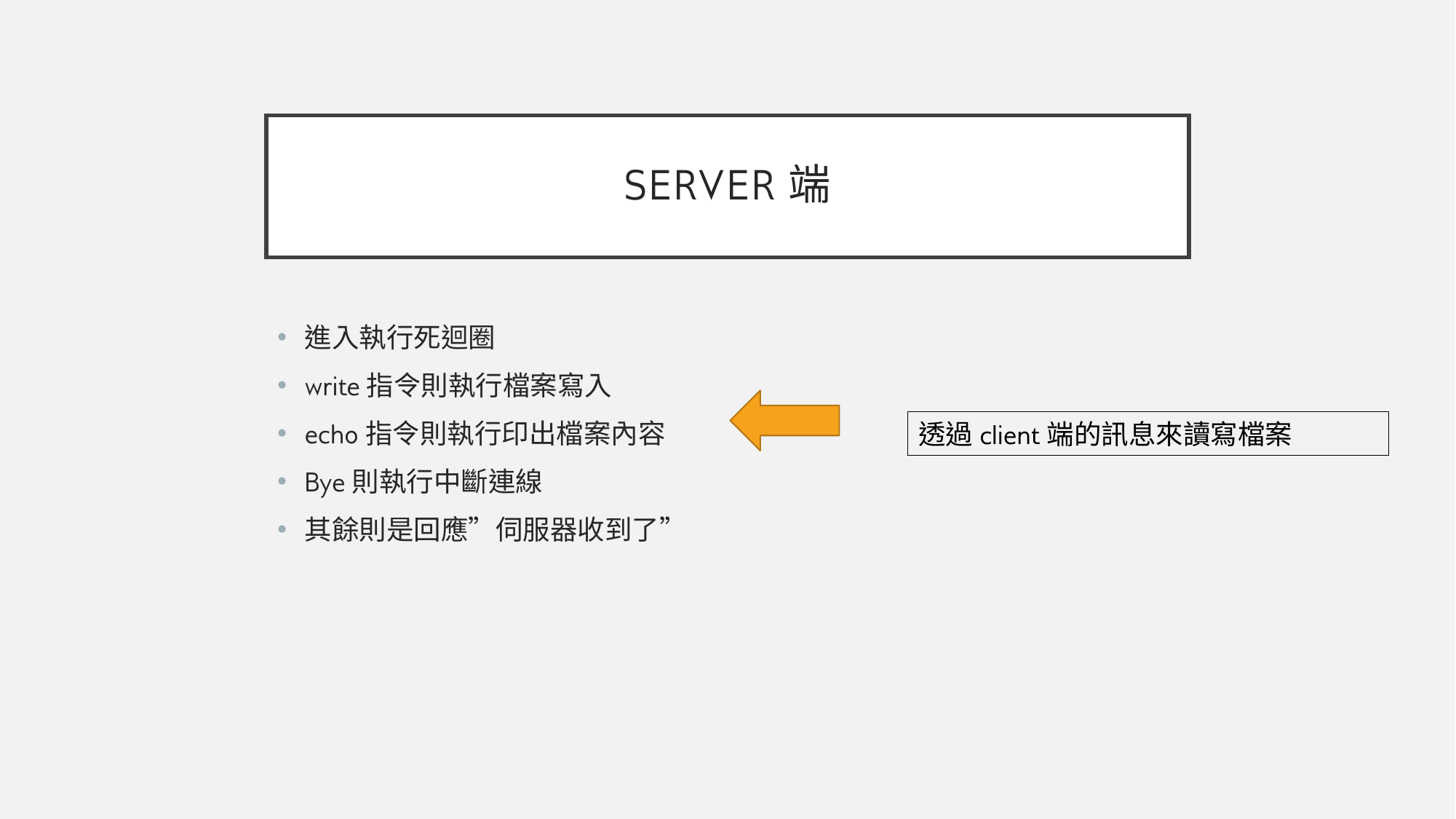

# Server端
進入執行死迴圈
write指令則執行檔案寫入
echo指令則執行印出檔案內容
Bye則執行中斷連線
其餘則是回應”伺服器收到了”

透過client端的訊息來讀寫檔案